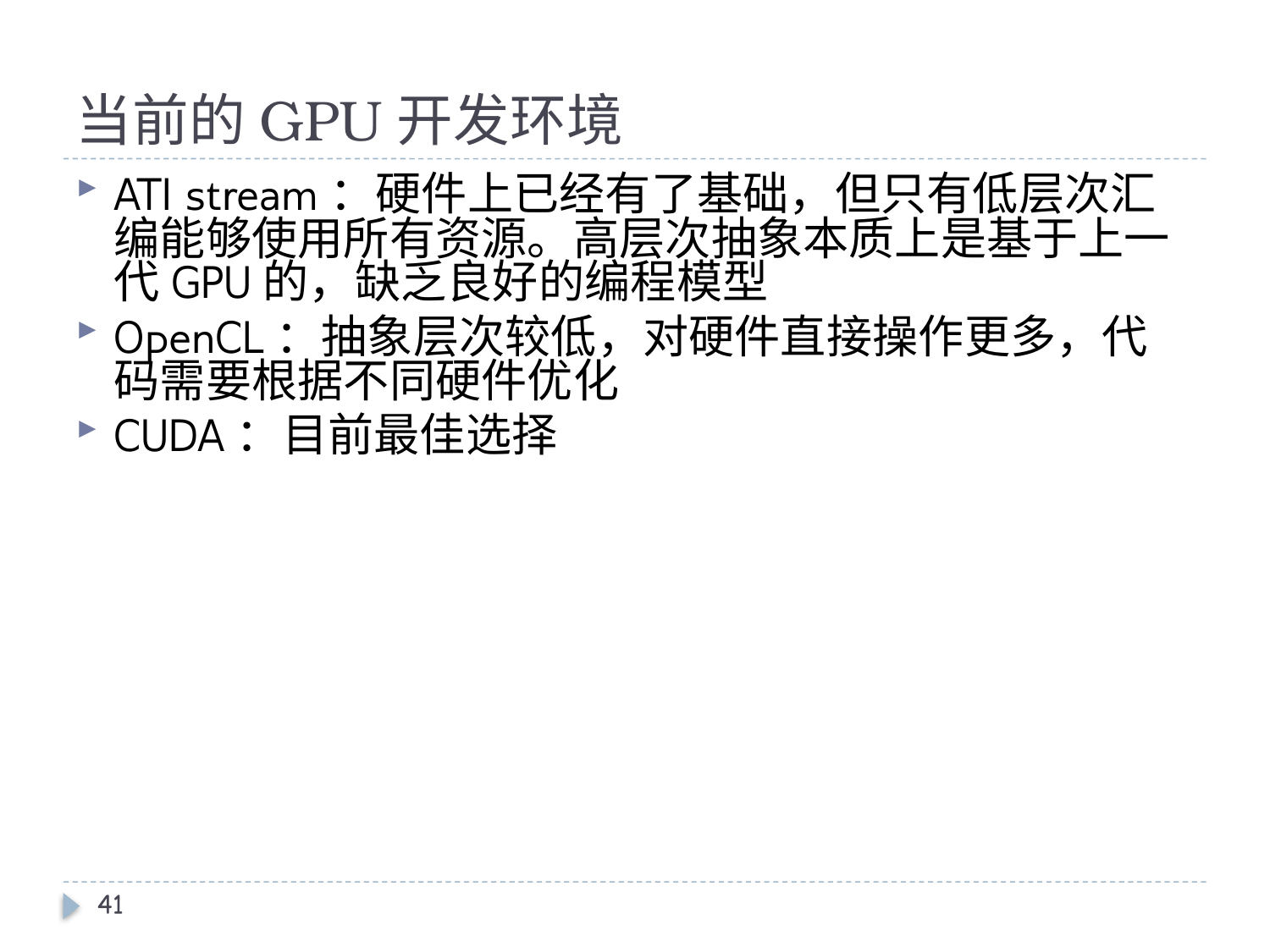

# 当前的GPU开发环境
ATI stream：硬件上已经有了基础，但只有低层次汇编能够使用所有资源。高层次抽象本质上是基于上一代GPU的，缺乏良好的编程模型
OpenCL：抽象层次较低，对硬件直接操作更多，代码需要根据不同硬件优化
CUDA：目前最佳选择

41